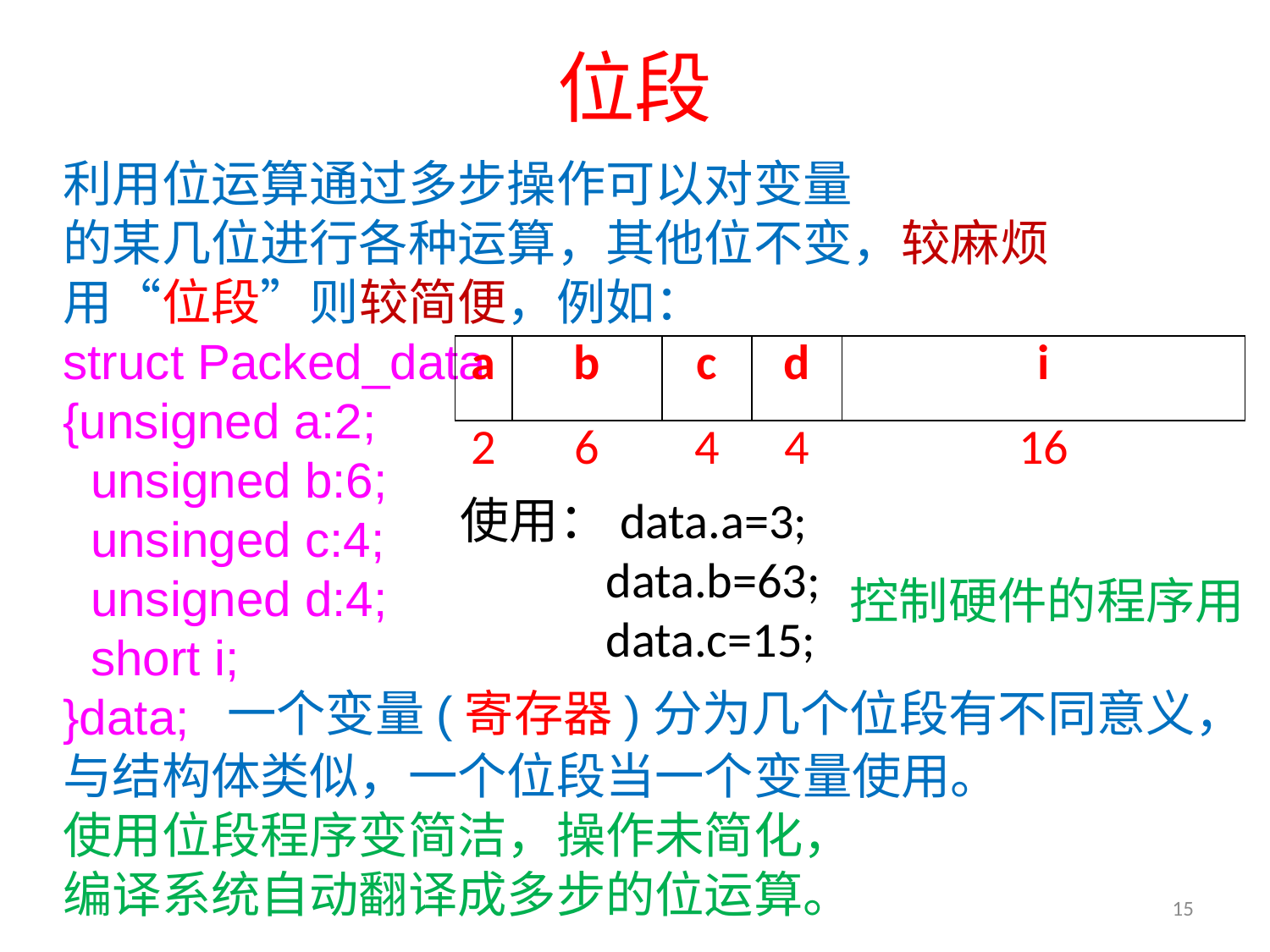

# 位段
利用位运算通过多步操作可以对变量
的某几位进行各种运算，其他位不变，较麻烦
用“位段”则较简便，例如：
struct Packed_data
{unsigned a:2;
  unsigned b:6;
  unsinged c:4;
  unsigned d:4;
  short i;
}data;
与结构体类似，一个位段当一个变量使用。
使用位段程序变简洁，操作未简化，
编译系统自动翻译成多步的位运算。
| a | b | c | d | i |
| --- | --- | --- | --- | --- |
| 2 | 6 | 4 | 4 | 16 |
使用：data.a=3;
             data.b=63;
             data.c=15;
控制硬件的程序用
一个变量(寄存器)分为几个位段有不同意义，
|  |
| --- |
15